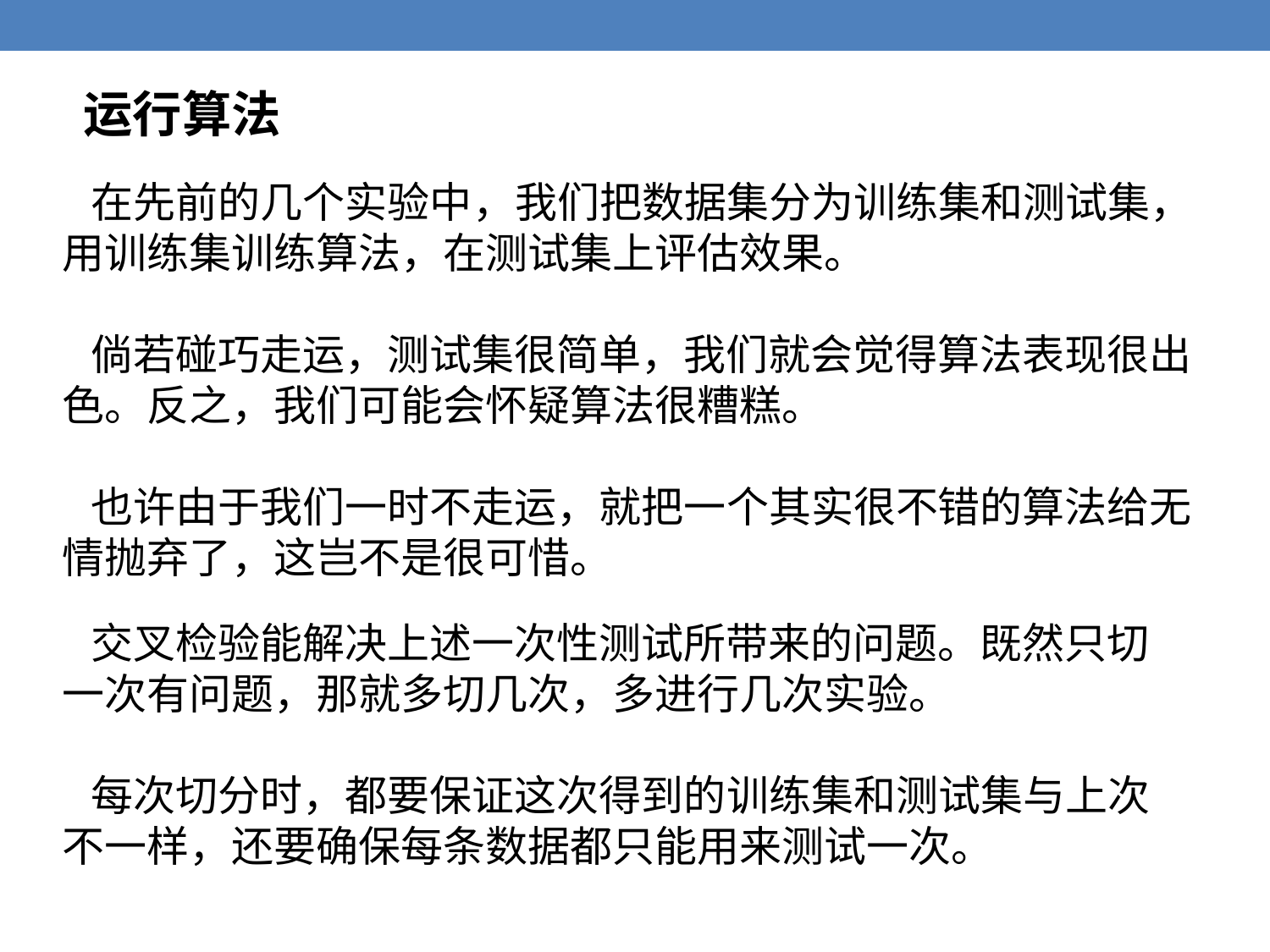

运行算法
  在先前的几个实验中，我们把数据集分为训练集和测试集，用训练集训练算法，在测试集上评估效果。

  倘若碰巧走运，测试集很简单，我们就会觉得算法表现很出色。反之，我们可能会怀疑算法很糟糕。

  也许由于我们一时不走运，就把一个其实很不错的算法给无情抛弃了，这岂不是很可惜。
  交叉检验能解决上述一次性测试所带来的问题。既然只切一次有问题，那就多切几次，多进行几次实验。

  每次切分时，都要保证这次得到的训练集和测试集与上次不一样，还要确保每条数据都只能用来测试一次。